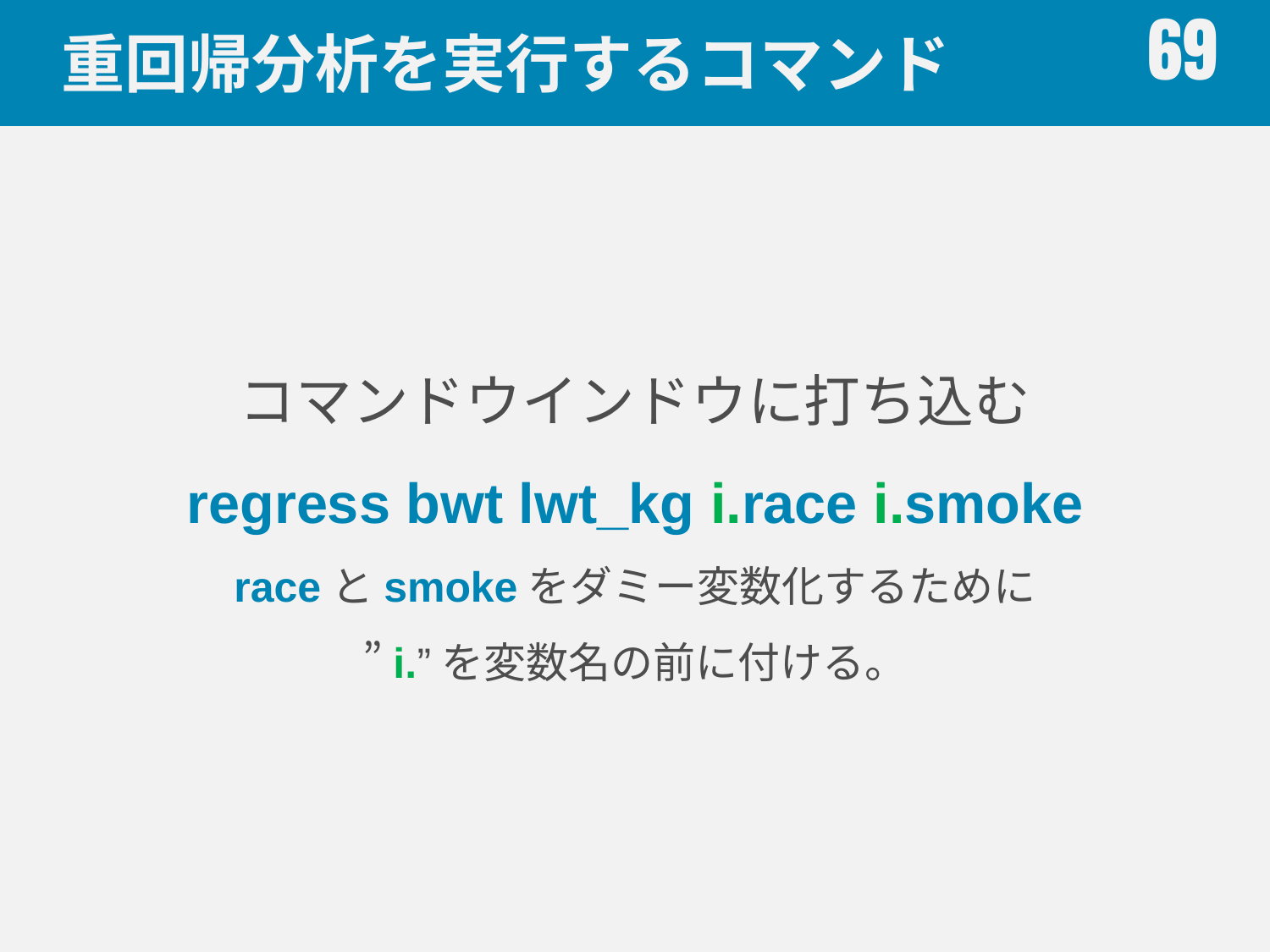

# 重回帰分析を実行するコマンド
 69

コマンドウインドウに打ち込む
regress bwt lwt_kg i.race i.smoke
raceとsmokeをダミー変数化するために
”i.”を変数名の前に付ける。